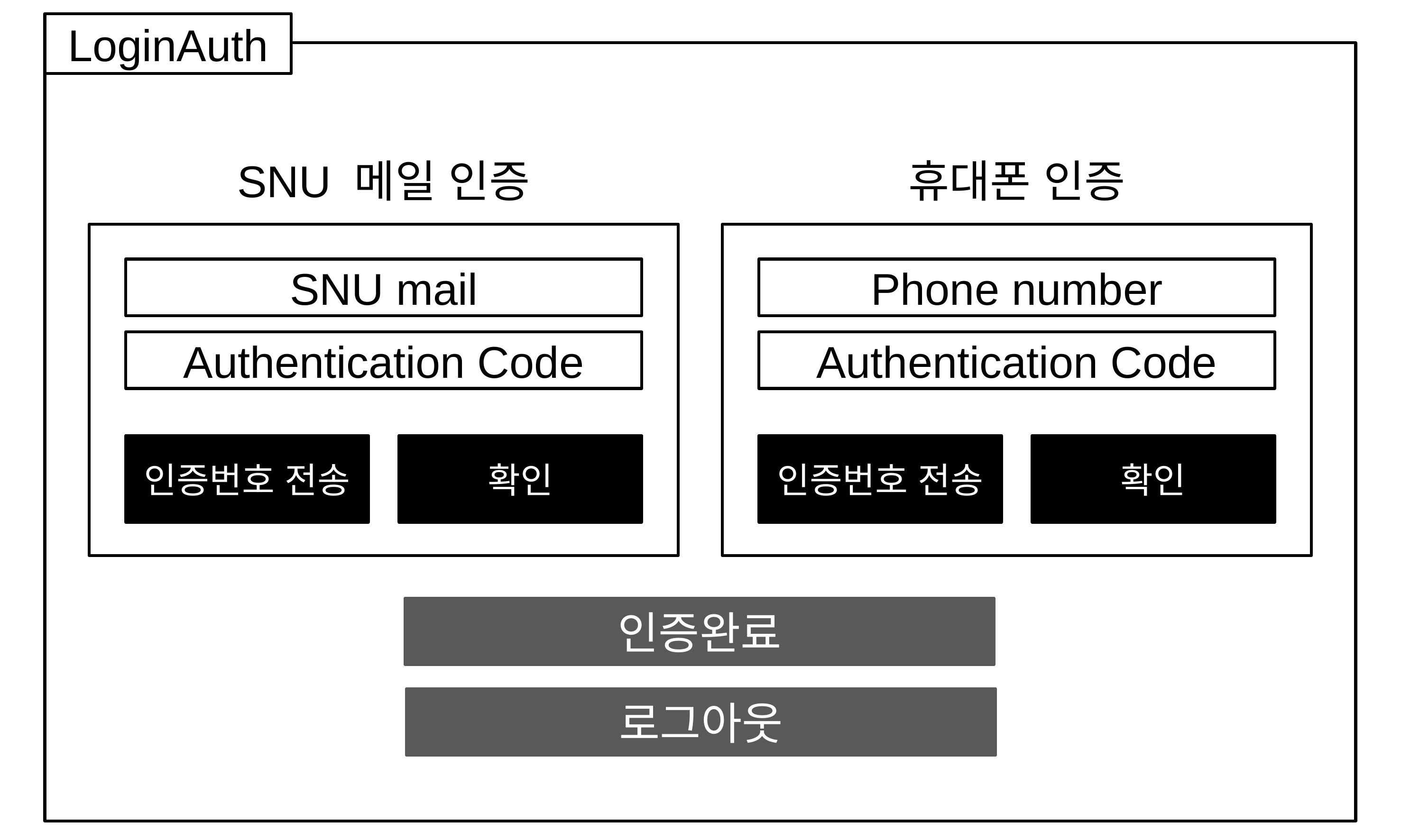

LoginAuth

SNU 메일 인증

SNU mail
Authentication Code
인증번호 전송
확인
휴대폰 인증

Phone number
Authentication Code
인증번호 전송
확인
인증완료
로그아웃